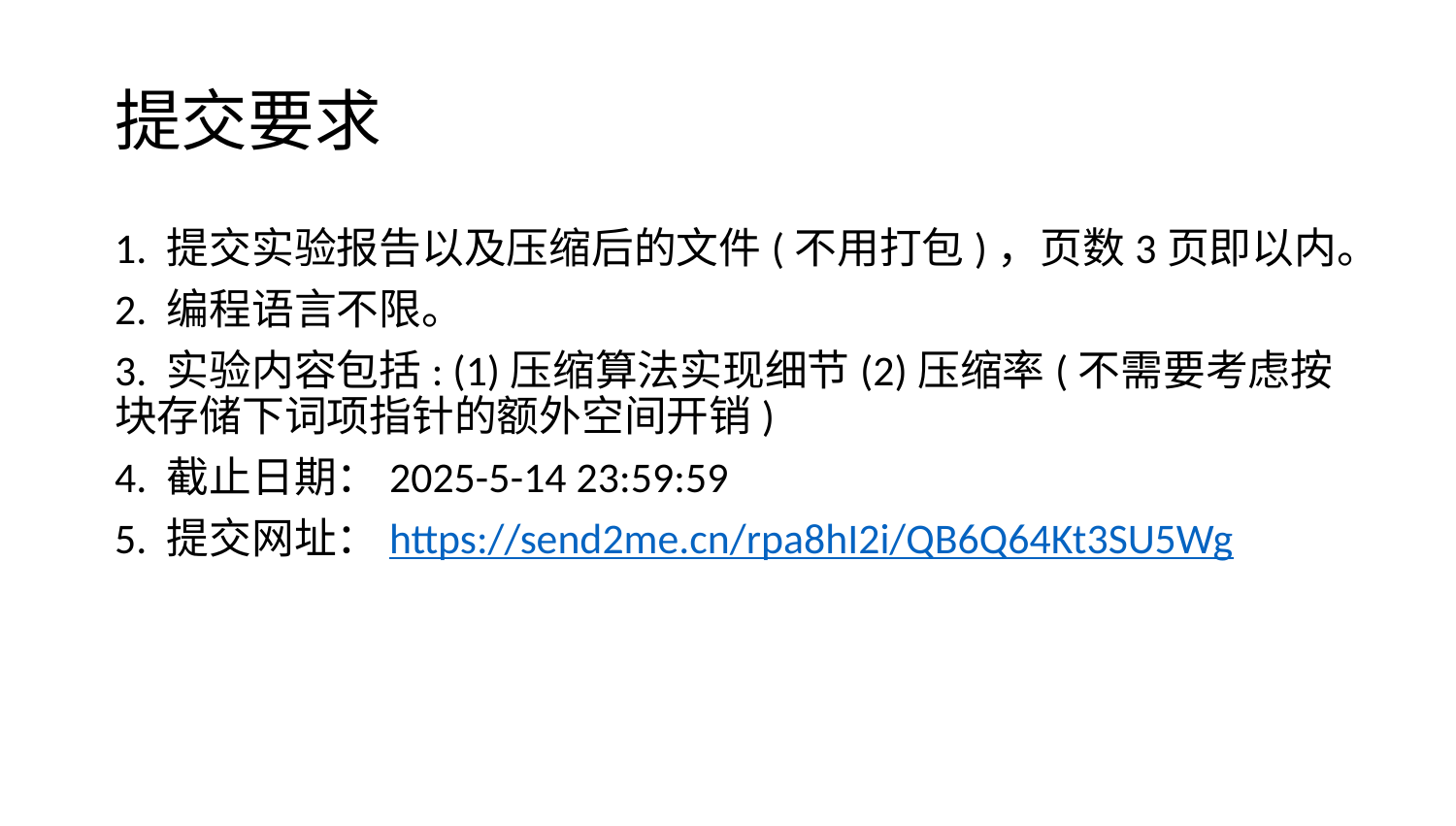

# 提交要求
1. 提交实验报告以及压缩后的文件(不用打包)，页数3页即以内。
2. 编程语言不限。
3. 实验内容包括: (1)压缩算法实现细节(2)压缩率(不需要考虑按块存储下词项指针的额外空间开销)
4. 截止日期：2025-5-14 23:59:59
5. 提交网址：https://send2me.cn/rpa8hI2i/QB6Q64Kt3SU5Wg